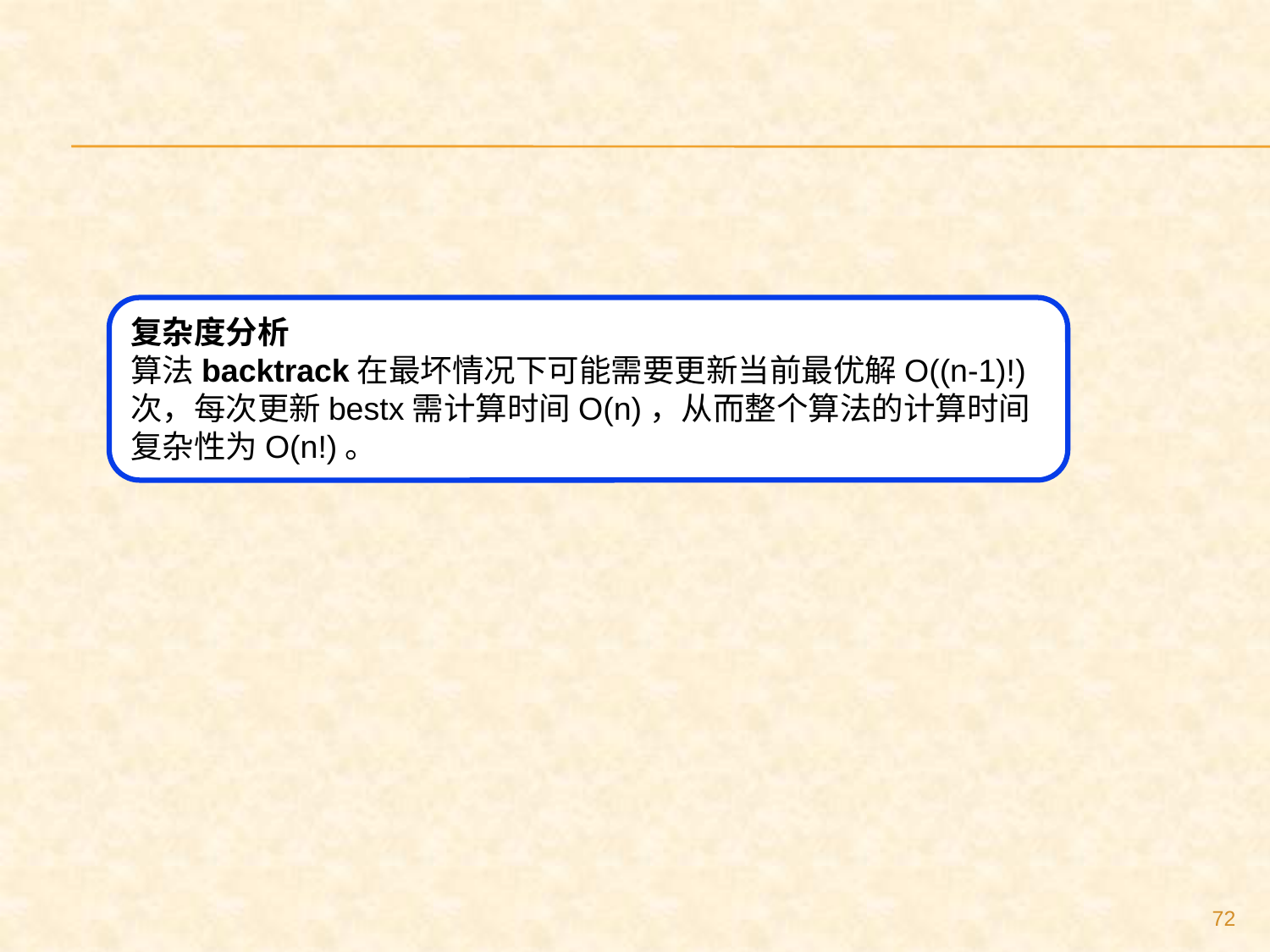

#
复杂度分析
算法backtrack在最坏情况下可能需要更新当前最优解O((n-1)!)次，每次更新bestx需计算时间O(n)，从而整个算法的计算时间复杂性为O(n!)。
72